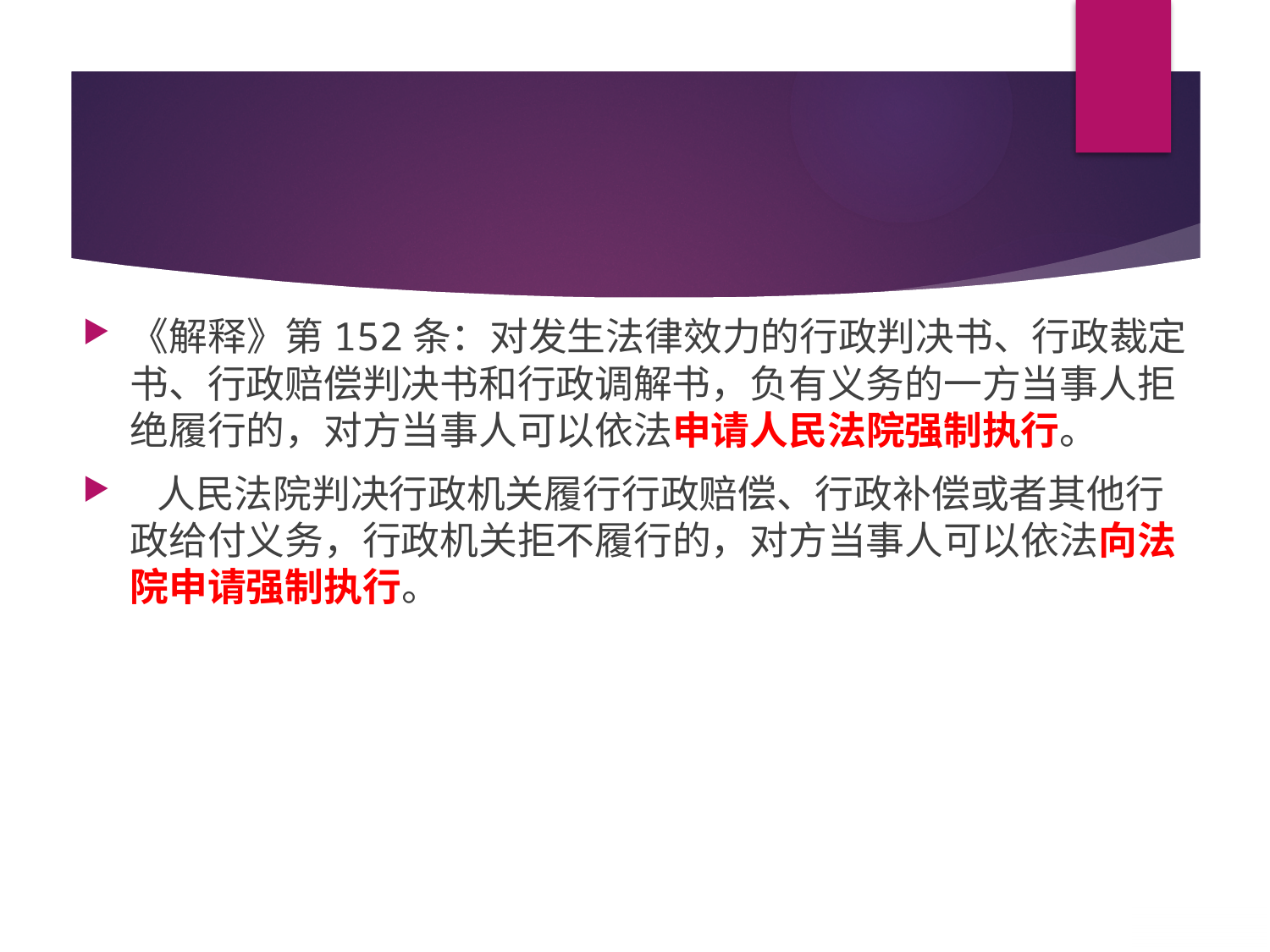

#
《解释》第152条：对发生法律效力的行政判决书、行政裁定书、行政赔偿判决书和行政调解书，负有义务的一方当事人拒绝履行的，对方当事人可以依法申请人民法院强制执行。
  人民法院判决行政机关履行行政赔偿、行政补偿或者其他行政给付义务，行政机关拒不履行的，对方当事人可以依法向法院申请强制执行。